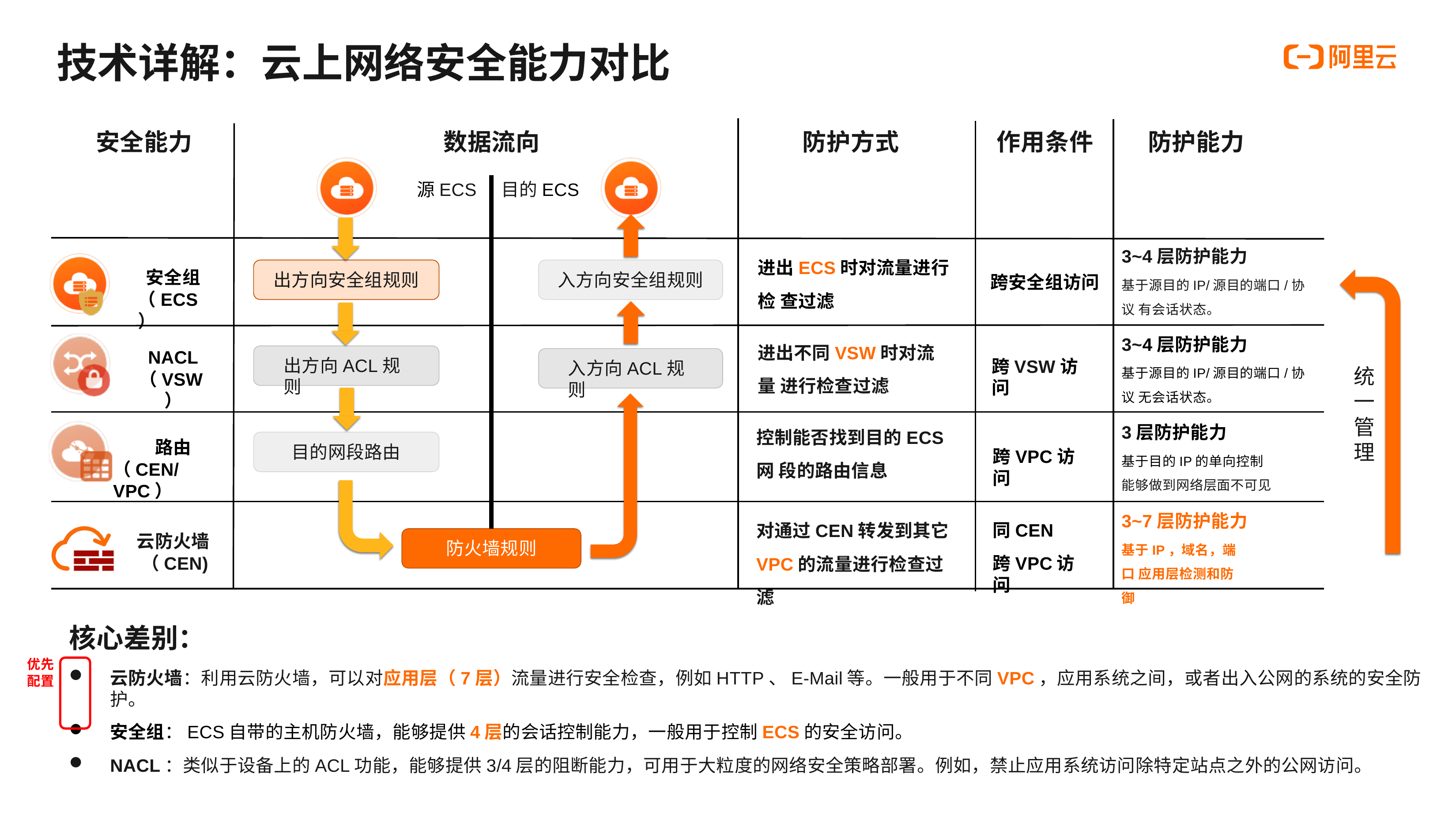

# 技术详解：云上网络安全能力对比

安全能力	数据流向
源ECS	目的ECS
防护方式
作用条件
防护能力

进出ECS时对流量进行检 查过滤
3~4层防护能力
基于源目的IP/源目的端口/协议 有会话状态。

安全组
（ECS）
出方向安全组规则
入方向安全组规则

跨安全组访问

进出不同VSW时对流量 进行检查过滤
3~4层防护能力
基于源目的IP/源目的端口/协议 无会话状态。

NACL
（VSW）

出方向ACL规则
跨VSW访问
入方向ACL规则
统 一 管 理

控制能否找到目的ECS网 段的路由信息
3层防护能力
基于目的IP的单向控制 能够做到网络层面不可见

路由
目的网段路由
跨VPC访问

（CEN/VPC）

同CEN
跨VPC访问
对通过CEN转发到其它 VPC的流量进行检查过滤
3~7层防护能力
基于IP，域名，端口 应用层检测和防御

云防火墙
（CEN)
防火墙规则

核心差别：
云防火墙：利用云防火墙，可以对应用层（7层）流量进行安全检查，例如HTTP、E-Mail等。一般用于不同VPC，应用系统之间，或者出入公网的系统的安全防护。
安全组：ECS自带的主机防火墙，能够提供4层的会话控制能力，一般用于控制ECS的安全访问。
NACL：类似于设备上的ACL功能，能够提供3/4层的阻断能力，可用于大粒度的网络安全策略部署。例如，禁止应用系统访问除特定站点之外的公网访问。
优先 配置